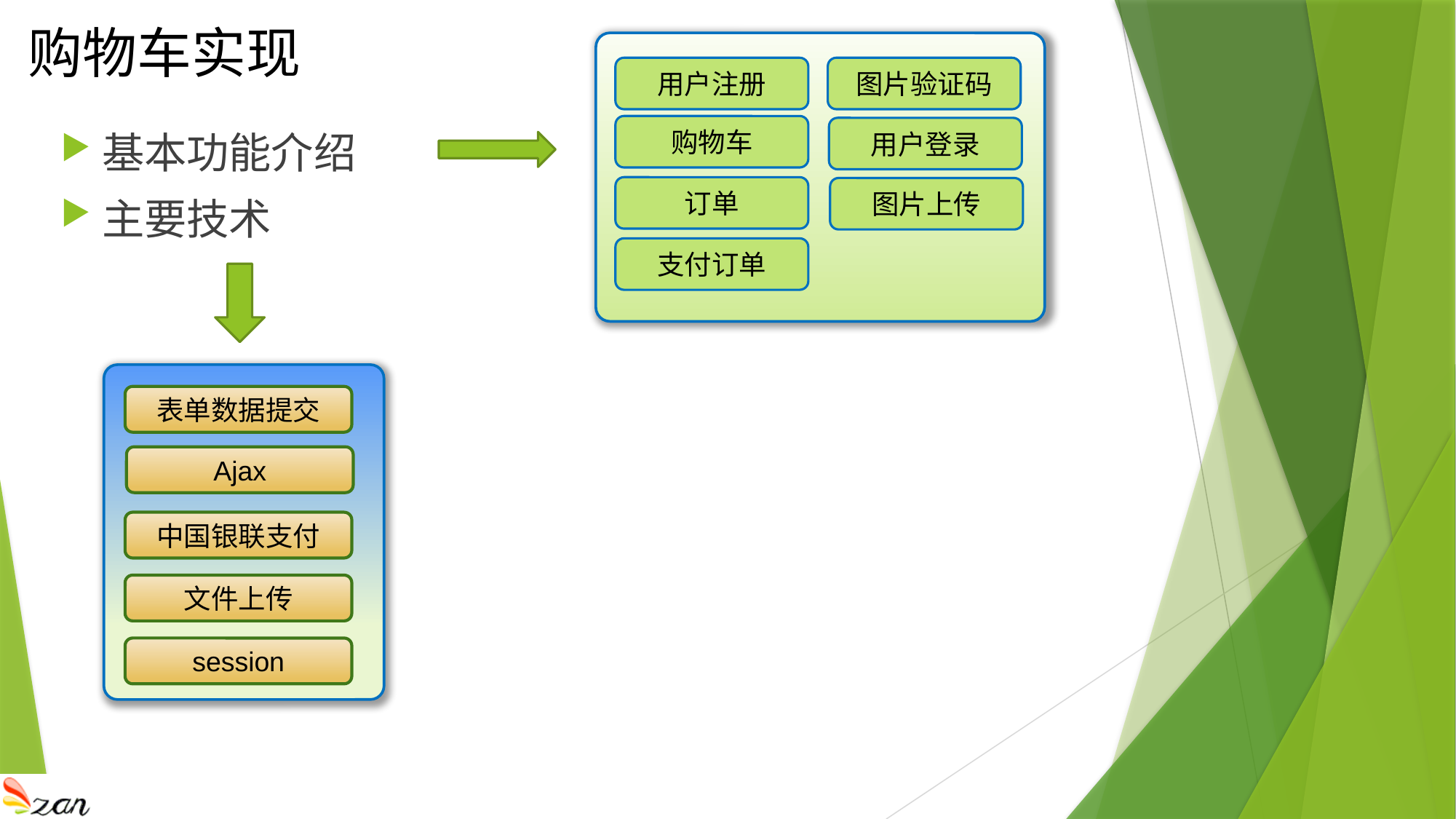

# 购物车实现

图片验证码
用户注册
购物车
用户登录
基本功能介绍
主要技术

订单
图片上传
支付订单

表单数据提交
Ajax
中国银联支付
文件上传
session